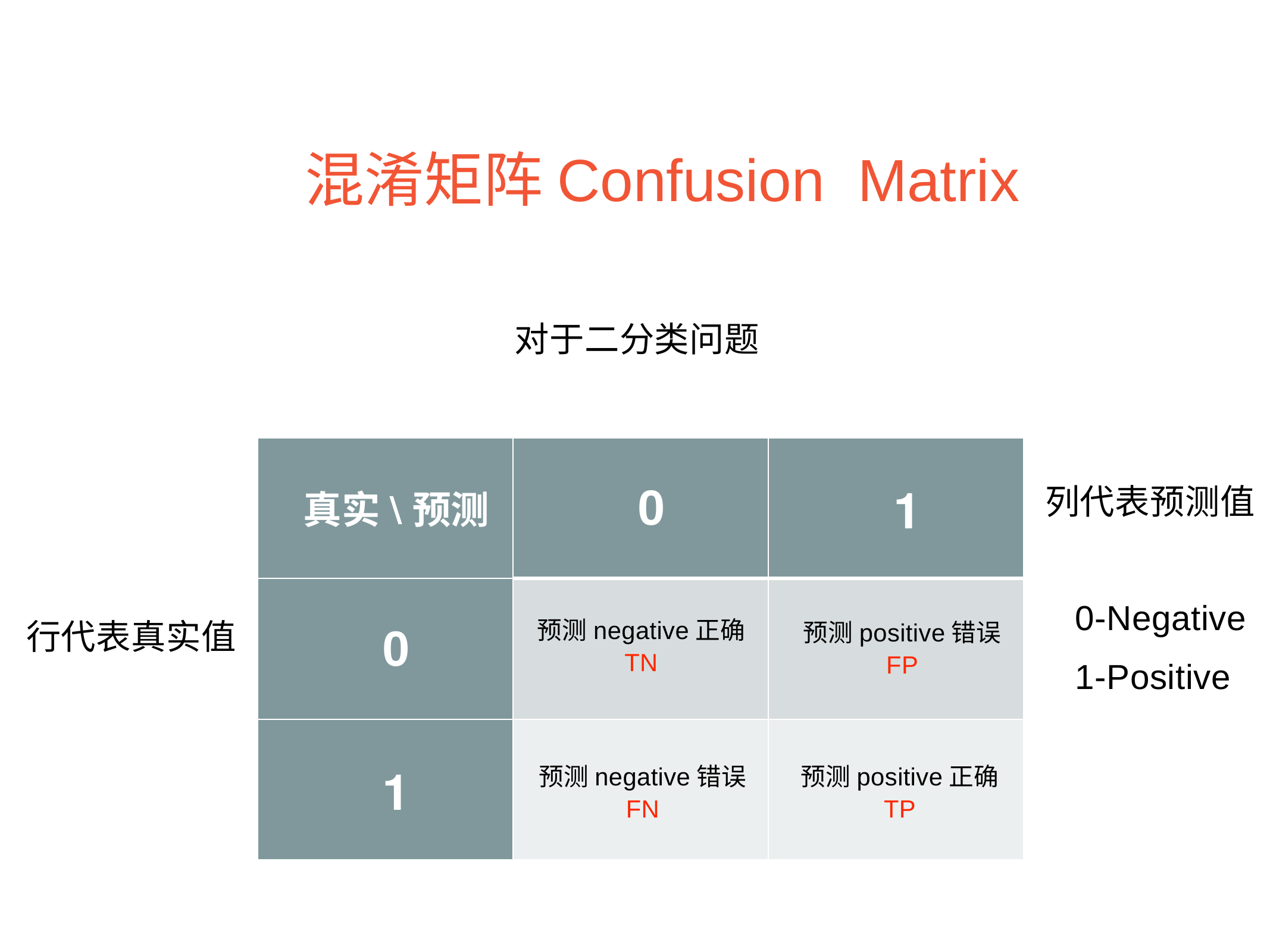

混淆矩阵Confusion  Matrix
对于二分类问题
| 真实\预测 | 0 | 1 |
| --- | --- | --- |
| 0 |  |  |
| 1 |  |  |
列代表预测值
0-Negative
1-Positive
行代表真实值
预测negative正确
TN
预测positive错误
FP
预测negative错误
FN
预测positive正确
TP